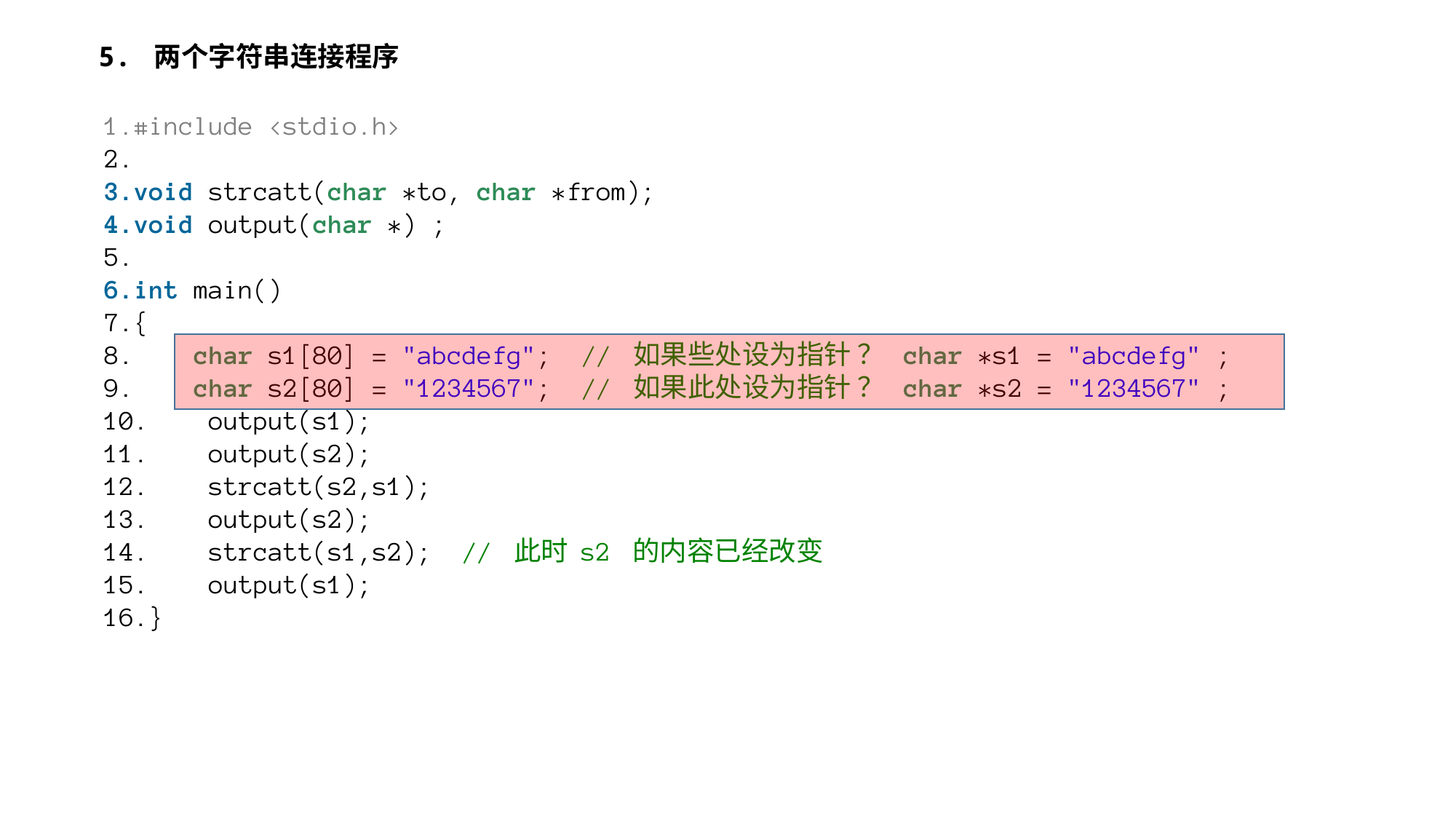

5. 两个字符串连接程序
#include <stdio.h>

void strcatt(char *to, char *from);
void output(char *) ;

int main()
{
    char s1[80] = "abcdefg";  // 如果些处设为指针 ？  char *s1 = "abcdefg" ;
    char s2[80] = "1234567";  // 如果此处设为指针 ？  char *s2 = "1234567" ;
    output(s1);
    output(s2);
    strcatt(s2,s1);
    output(s2);
    strcatt(s1,s2);  // 此时 s2 的内容已经改变
    output(s1);
}